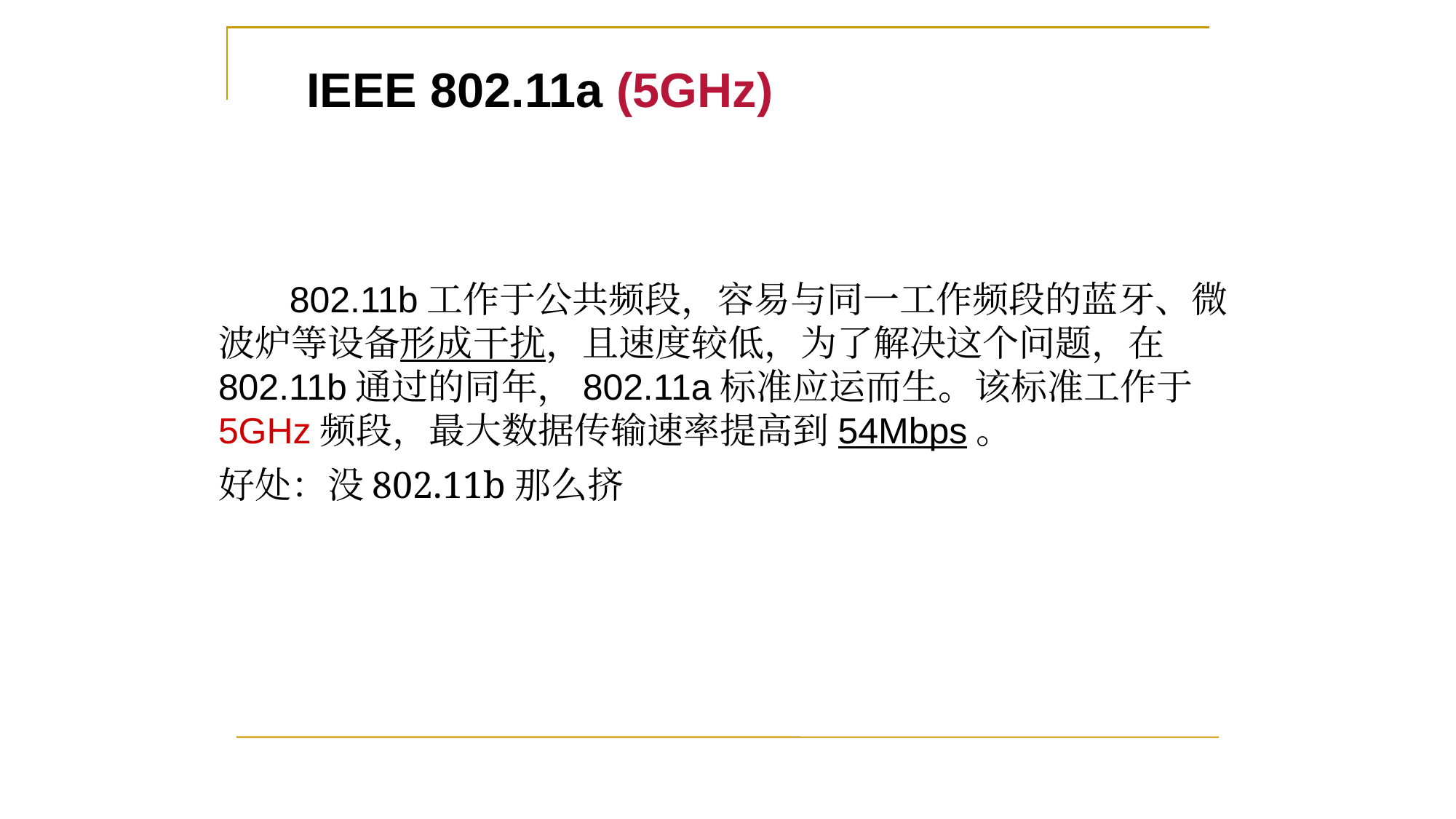

IEEE 802.11a (5GHz)
       802.11b工作于公共频段，容易与同一工作频段的蓝牙、微波炉等设备形成干扰，且速度较低，为了解决这个问题，在802.11b通过的同年，802.11a标准应运而生。该标准工作于5GHz频段，最大数据传输速率提高到54Mbps。
好处：没802.11b那么挤